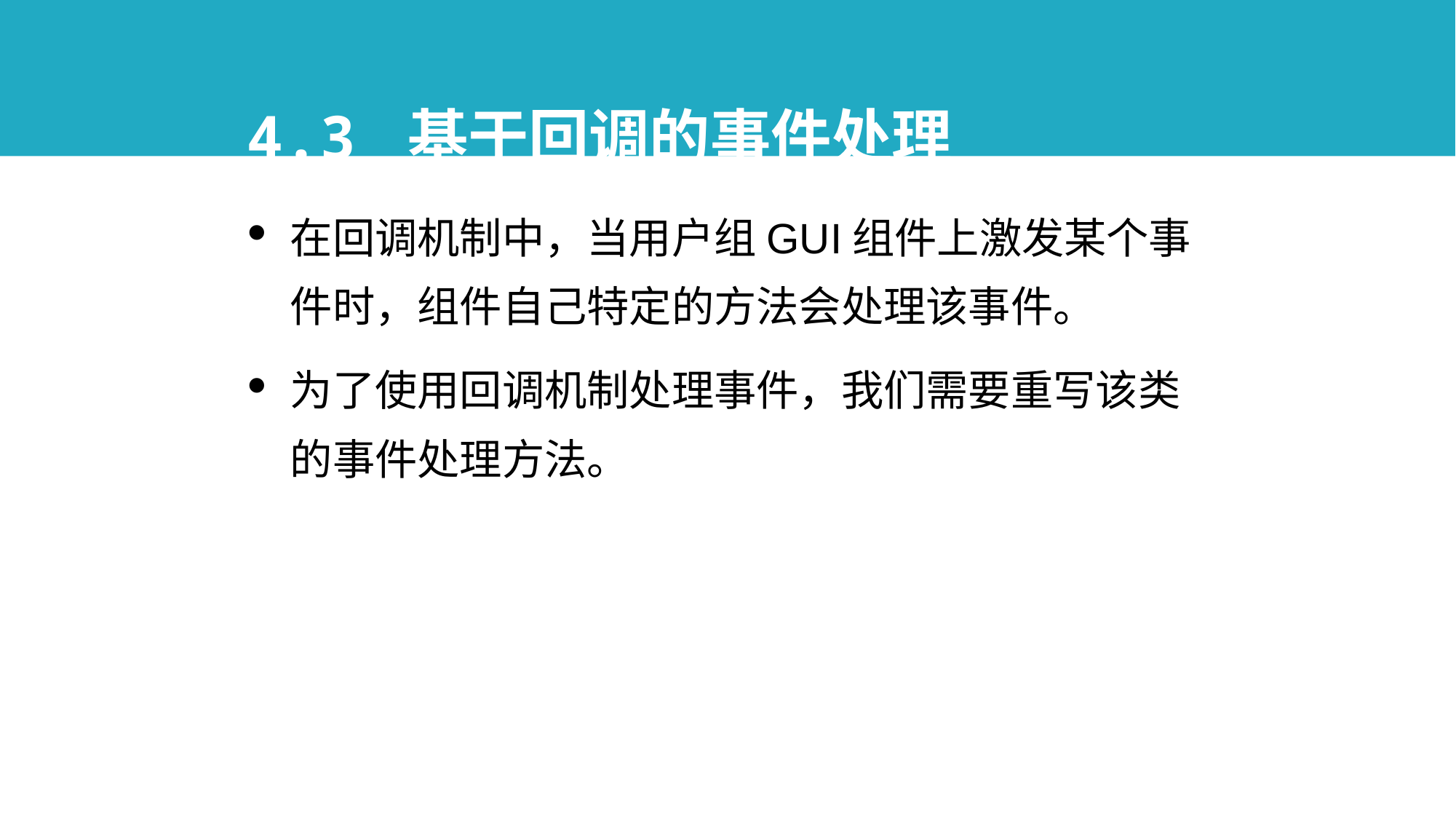

# 4.3 基于回调的事件处理
在回调机制中，当用户组GUI组件上激发某个事件时，组件自己特定的方法会处理该事件。
为了使用回调机制处理事件，我们需要重写该类的事件处理方法。